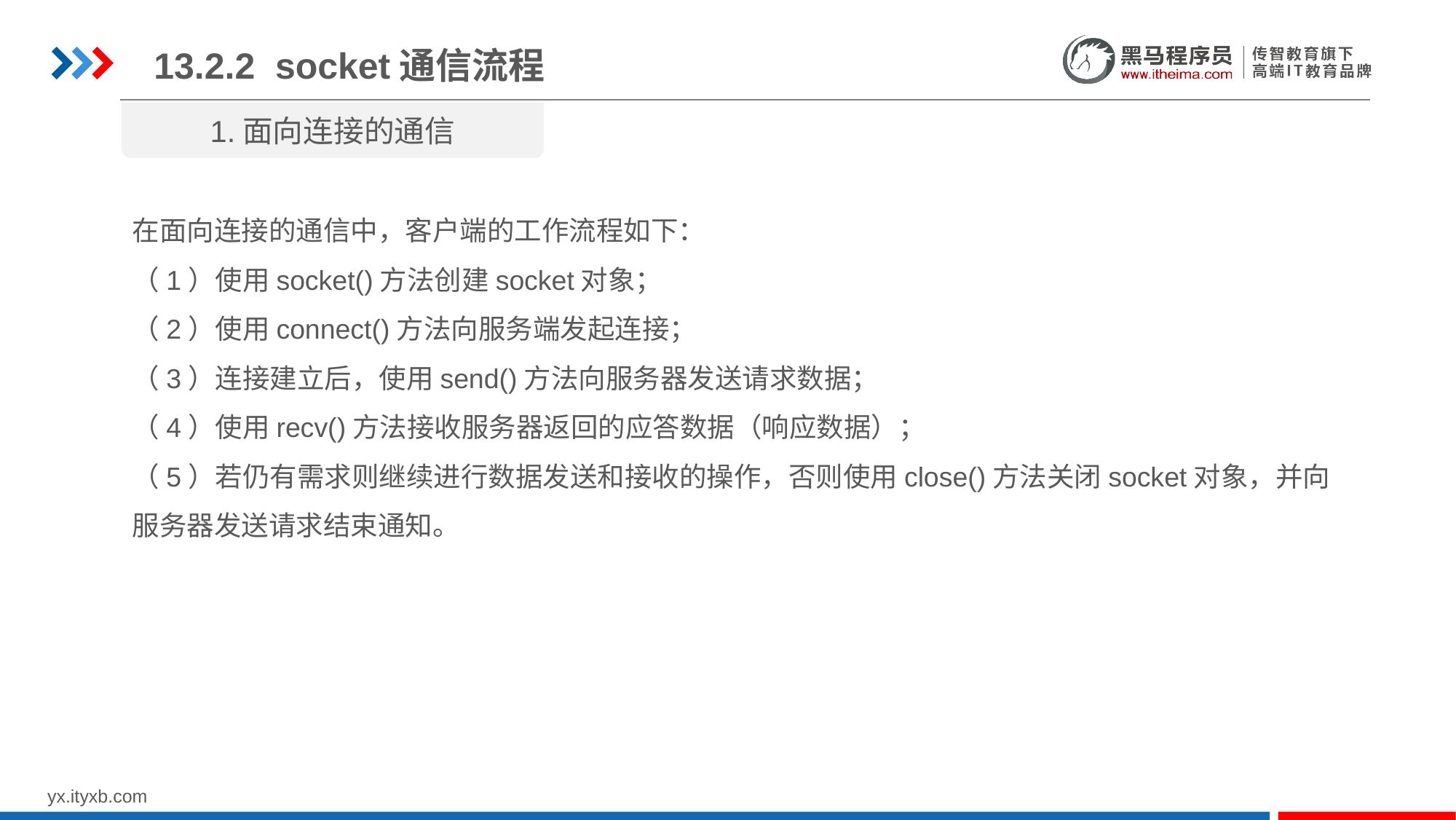

13.2.2  socket通信流程

1.面向连接的通信
在面向连接的通信中，客户端的工作流程如下：
（1）使用socket()方法创建socket对象；
（2）使用connect()方法向服务端发起连接；
（3）连接建立后，使用send()方法向服务器发送请求数据；
（4）使用recv()方法接收服务器返回的应答数据（响应数据）；
（5）若仍有需求则继续进行数据发送和接收的操作，否则使用close()方法关闭socket对象，并向服务器发送请求结束通知。